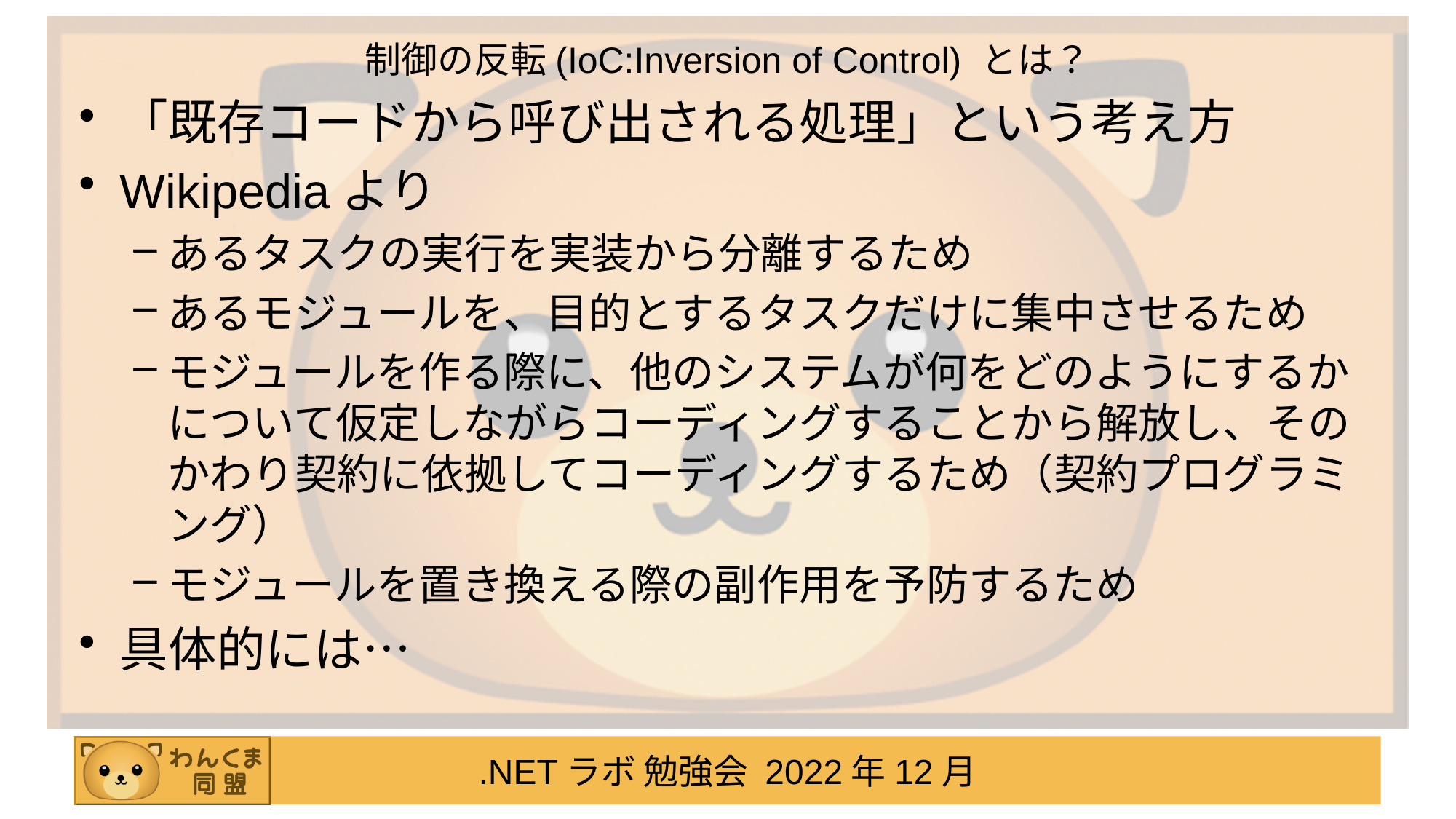

# 制御の反転(IoC:Inversion of Control) とは？
「既存コードから呼び出される処理」という考え方
Wikipediaより
あるタスクの実行を実装から分離するため
あるモジュールを、目的とするタスクだけに集中させるため
モジュールを作る際に、他のシステムが何をどのようにするかについて仮定しながらコーディングすることから解放し、そのかわり契約に依拠してコーディングするため（契約プログラミング）
モジュールを置き換える際の副作用を予防するため
具体的には…